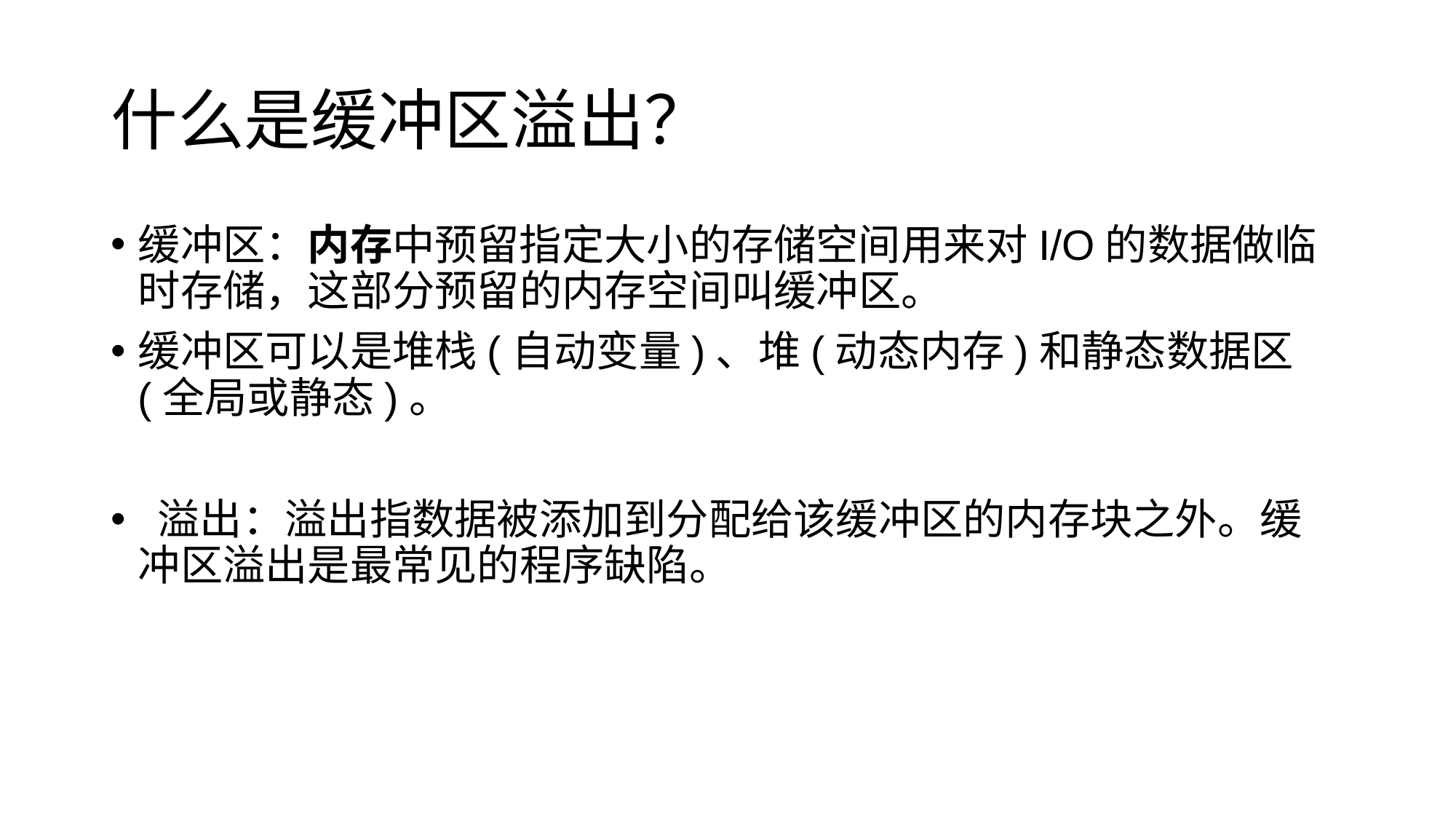

# 什么是缓冲区溢出？
缓冲区：内存中预留指定大小的存储空间用来对I/O的数据做临时存储，这部分预留的内存空间叫缓冲区。
缓冲区可以是堆栈(自动变量)、堆(动态内存)和静态数据区(全局或静态)。

 溢出：溢出指数据被添加到分配给该缓冲区的内存块之外。缓冲区溢出是最常见的程序缺陷。